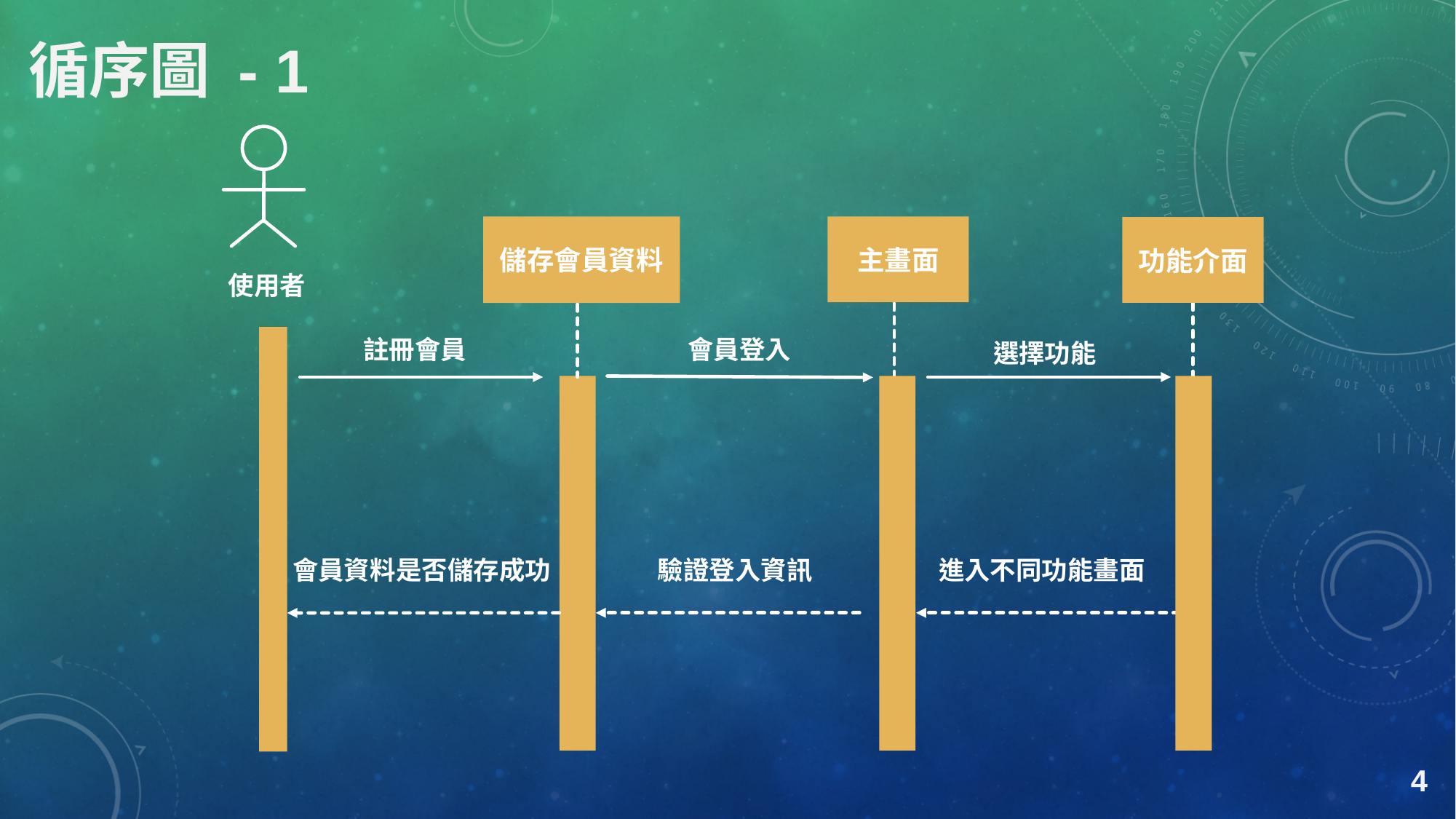

循序圖 - 1

儲存會員資料
主畫面
功能介面
使用者

註冊會員
會員登入
選擇功能

會員資料是否儲存成功
驗證登入資訊
進入不同功能畫面
4